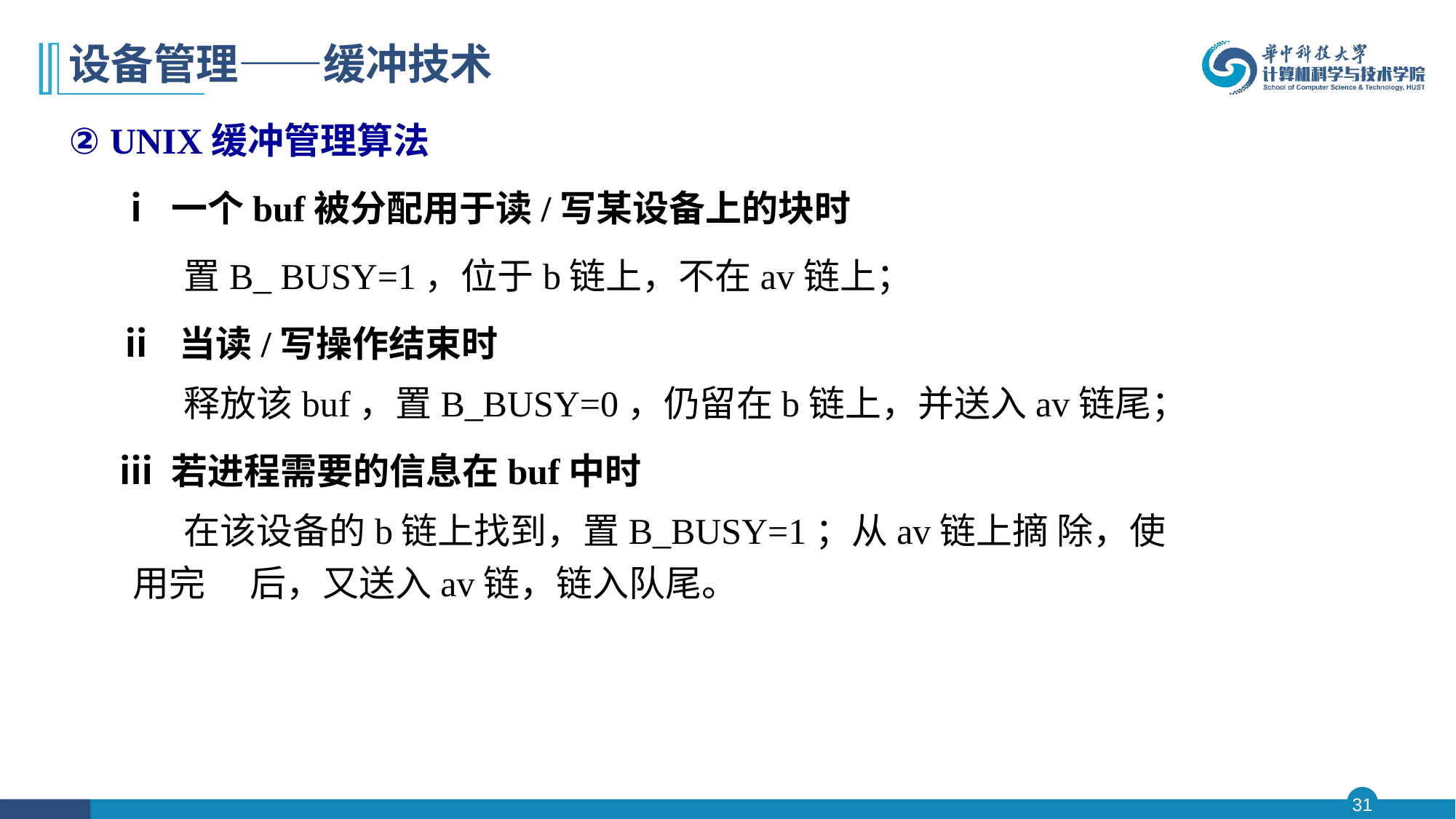

# 设备管理——缓冲技术
② UNIX缓冲管理算法
      ⅰ 一个buf被分配用于读/写某设备上的块时
             置B_ BUSY=1，位于b链上，不在av链上；
      ⅱ  当读/写操作结束时
             释放该buf，置B_BUSY=0，仍留在b链上，并送入av链尾；
      ⅲ 若进程需要的信息在buf中时
             在该设备的b链上找到，置B_BUSY=1；从av链上摘 除，使用完	 后，又送入av链，链入队尾。